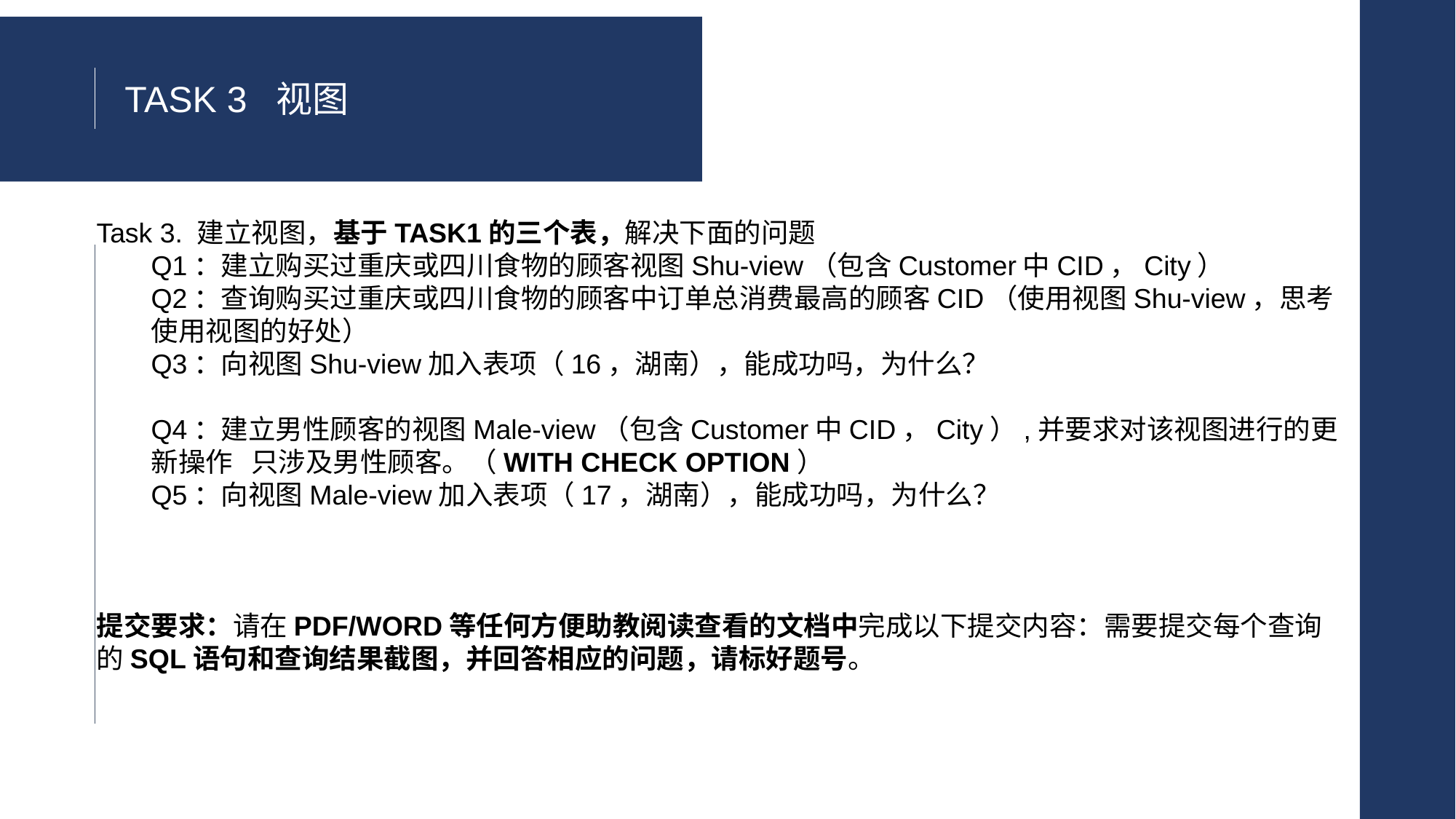

TASK 3  视图
Task 3. 建立视图，基于TASK1的三个表，解决下面的问题
Q1：建立购买过重庆或四川食物的顾客视图Shu-view（包含Customer中CID，City）
Q2：查询购买过重庆或四川食物的顾客中订单总消费最高的顾客CID（使用视图Shu-view，思考使用视图的好处）
Q3：向视图Shu-view加入表项（16，湖南），能成功吗，为什么？

Q4：建立男性顾客的视图Male-view（包含Customer中CID，City）,并要求对该视图进行的更新操作   只涉及男性顾客。（WITH CHECK OPTION）
Q5：向视图Male-view加入表项（17，湖南），能成功吗，为什么？

提交要求：请在PDF/WORD等任何方便助教阅读查看的文档中完成以下提交内容：需要提交每个查询的SQL语句和查询结果截图，并回答相应的问题，请标好题号。